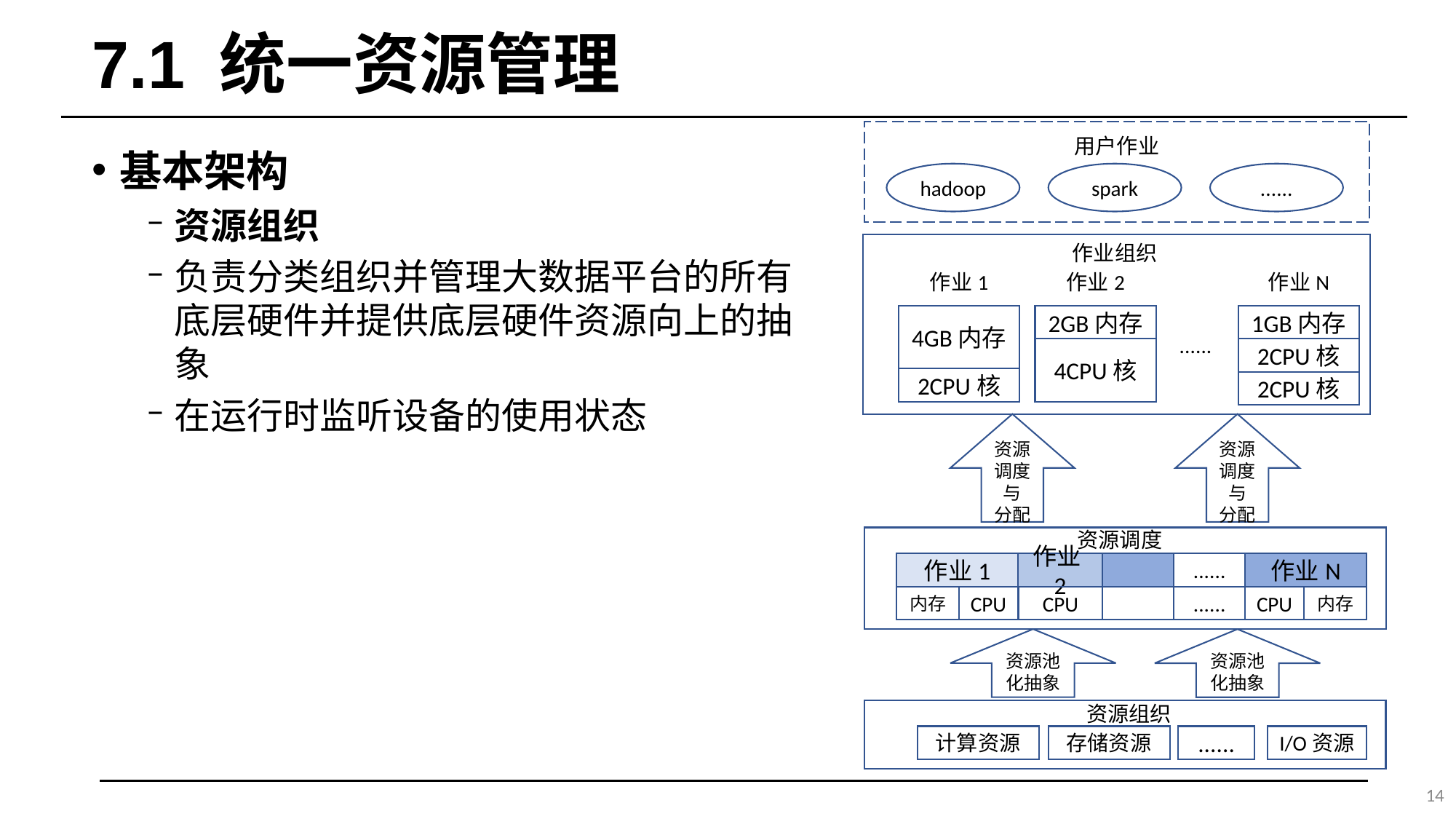

# 7.1 统一资源管理

用户作业
hadoop
spark
......
作业组织

作业1
作业2
作业N
4GB内存
2GB内存
1GB内存
......
4CPU核
2CPU核
2CPU核
2CPU核
基本架构
资源组织
负责分类组织并管理大数据平台的所有底层硬件并提供底层硬件资源向上的抽象
在运行时监听设备的使用状态
资源
调度
与
分配
资源
调度
与
分配
资源调度

作业1
作业2

......
作业N
内存
CPU
CPU

......
CPU
内存
资源池
化抽象
资源池
化抽象
资源组织

计算资源
存储资源
......
I/O资源
14